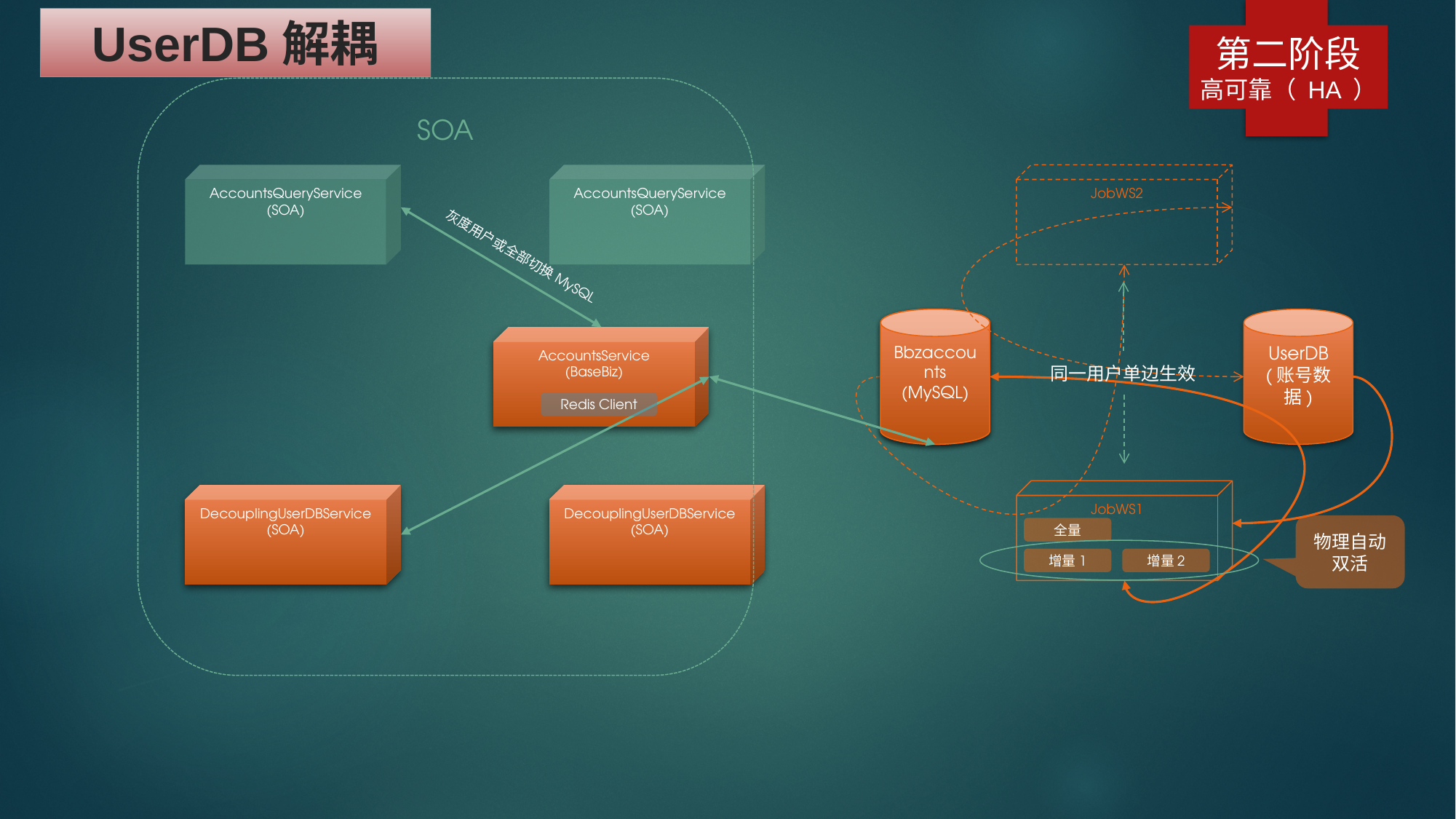

UserDB解耦
第二阶段
高可靠（ HA ）
SOA
AccountsQueryService
(SOA)
AccountsQueryService
(SOA)
JobWS2
灰度用户或全部切换MySQL
UserDB
(账号数据)
Bbzaccounts
(MySQL)
UserDB
(账号数据)
AccountsService
(BaseBiz)
同一用户单边生效
Redis Client
JobWS1
DecouplingUserDBService
(SOA)
DecouplingUserDBService
(SOA)
物理自动双活
全量

增量1
增量2